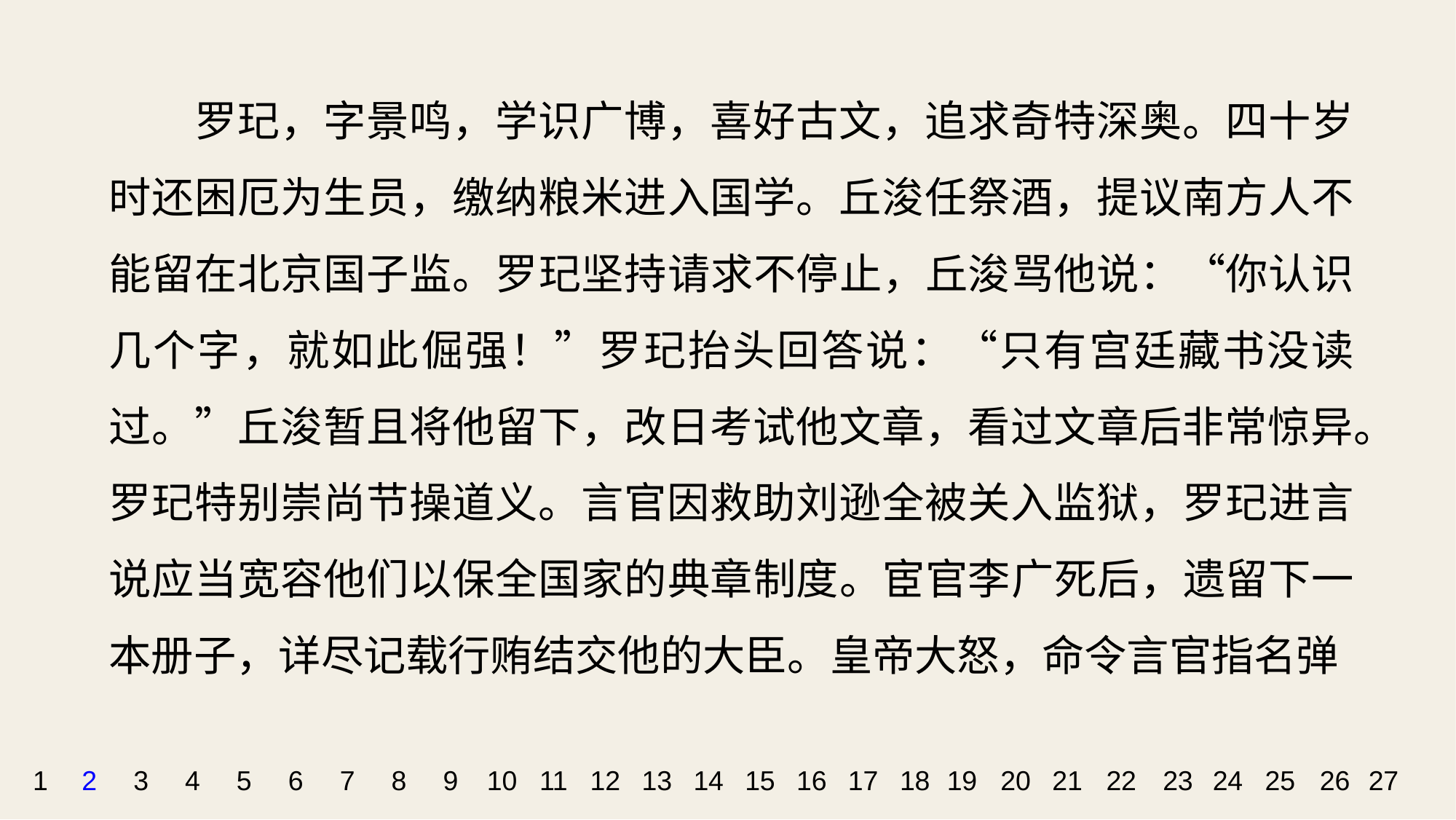

罗玘，字景鸣，学识广博，喜好古文，追求奇特深奥。四十岁时还困厄为生员，缴纳粮米进入国学。丘浚任祭酒，提议南方人不能留在北京国子监。罗玘坚持请求不停止，丘浚骂他说：“你认识几个字，就如此倔强！”罗玘抬头回答说：“只有宫廷藏书没读过。”丘浚暂且将他留下，改日考试他文章，看过文章后非常惊异。罗玘特别崇尚节操道义。言官因救助刘逊全被关入监狱，罗玘进言说应当宽容他们以保全国家的典章制度。宦官李广死后，遗留下一本册子，详尽记载行贿结交他的大臣。皇帝大怒，命令言官指名弹
1
2
3
4
5
6
7
8
9
10
11
12
13
14
15
16
17
18
19
20
21
22
23
24
25
26
27